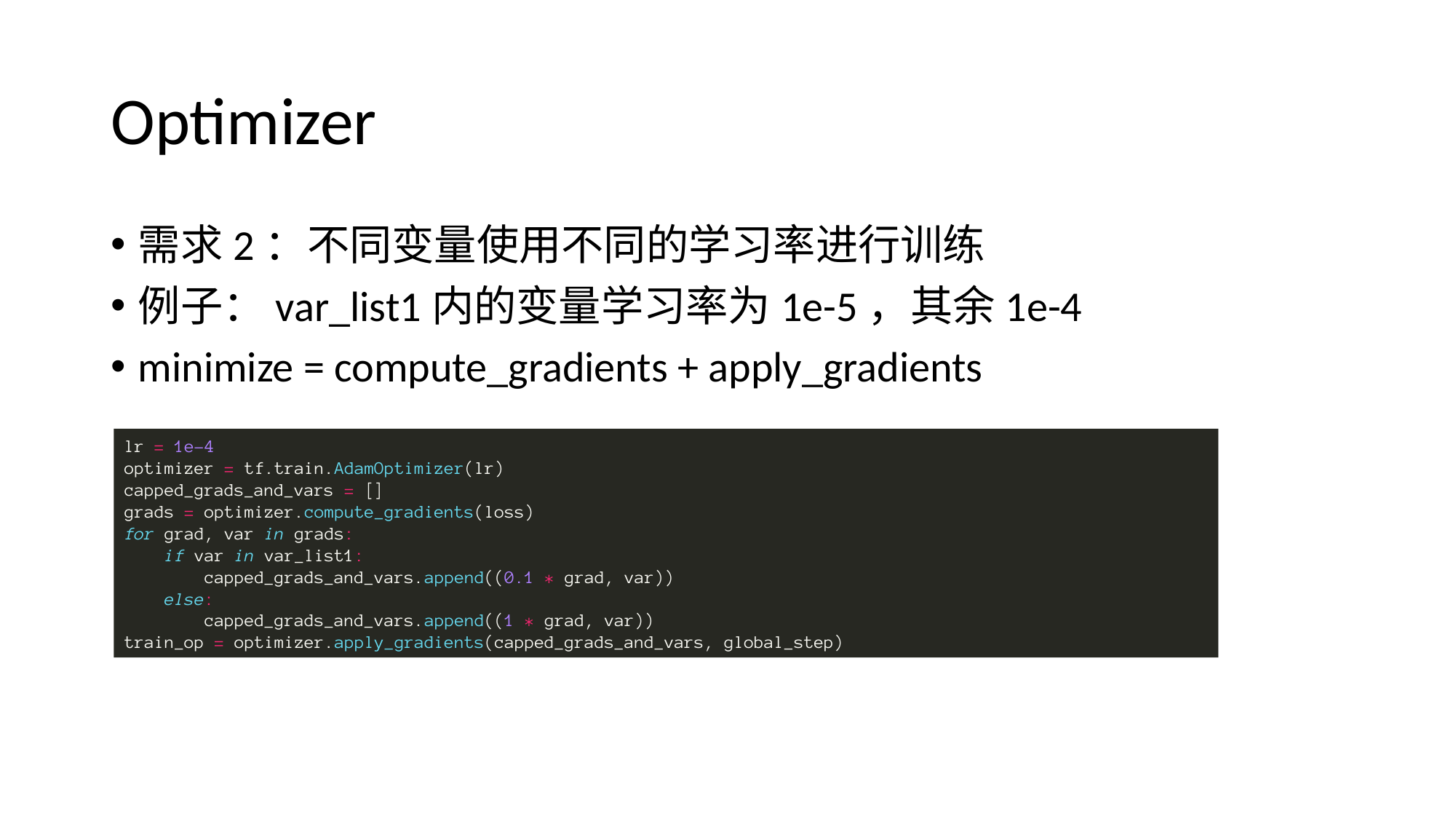

# Optimizer
需求2：不同变量使用不同的学习率进行训练
例子：var_list1内的变量学习率为1e-5，其余1e-4
minimize = compute_gradients + apply_gradients

lr = 1e-4
optimizer = tf.train.AdamOptimizer(lr)
capped_grads_and_vars = []
grads = optimizer.compute_gradients(loss)
for grad, var in grads:
    if var in var_list1:
        capped_grads_and_vars.append((0.1 * grad, var))
    else:
        capped_grads_and_vars.append((1 * grad, var))
train_op = optimizer.apply_gradients(capped_grads_and_vars, global_step)